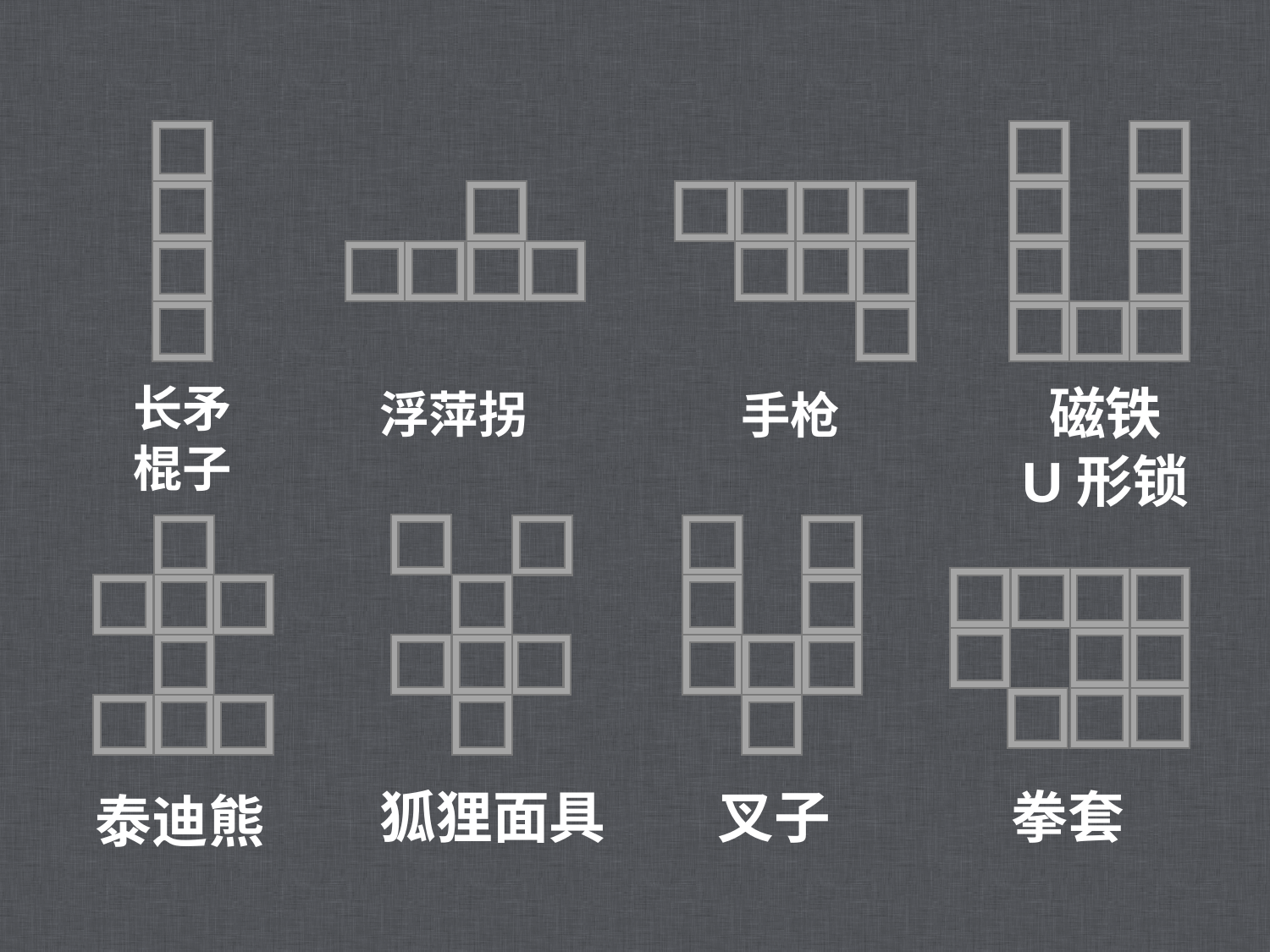

长矛
棍子
磁铁
U形锁
浮萍拐
手枪

狐狸面具
拳套
叉子
泰迪熊